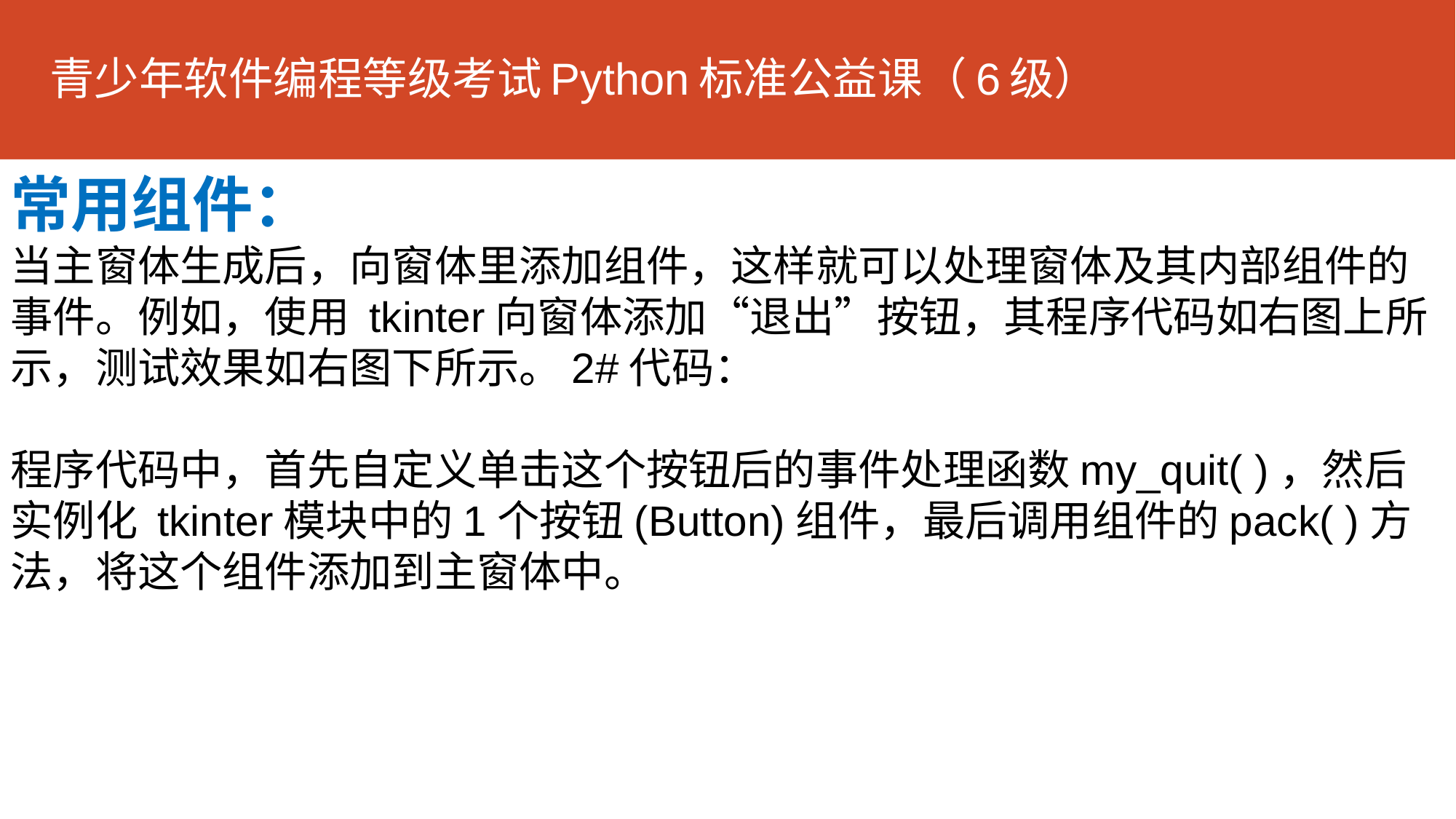

青少年软件编程等级考试Python标准公益课（6级）
常用组件：
当主窗体生成后，向窗体里添加组件，这样就可以处理窗体及其内部组件的事件。例如，使用 tkinter向窗体添加“退出”按钮，其程序代码如右图上所示，测试效果如右图下所示。2#代码：

程序代码中，首先自定义单击这个按钮后的事件处理函数my_quit( )，然后实例化 tkinter模块中的1个按钮(Button)组件，最后调用组件的pack( )方法，将这个组件添加到主窗体中。